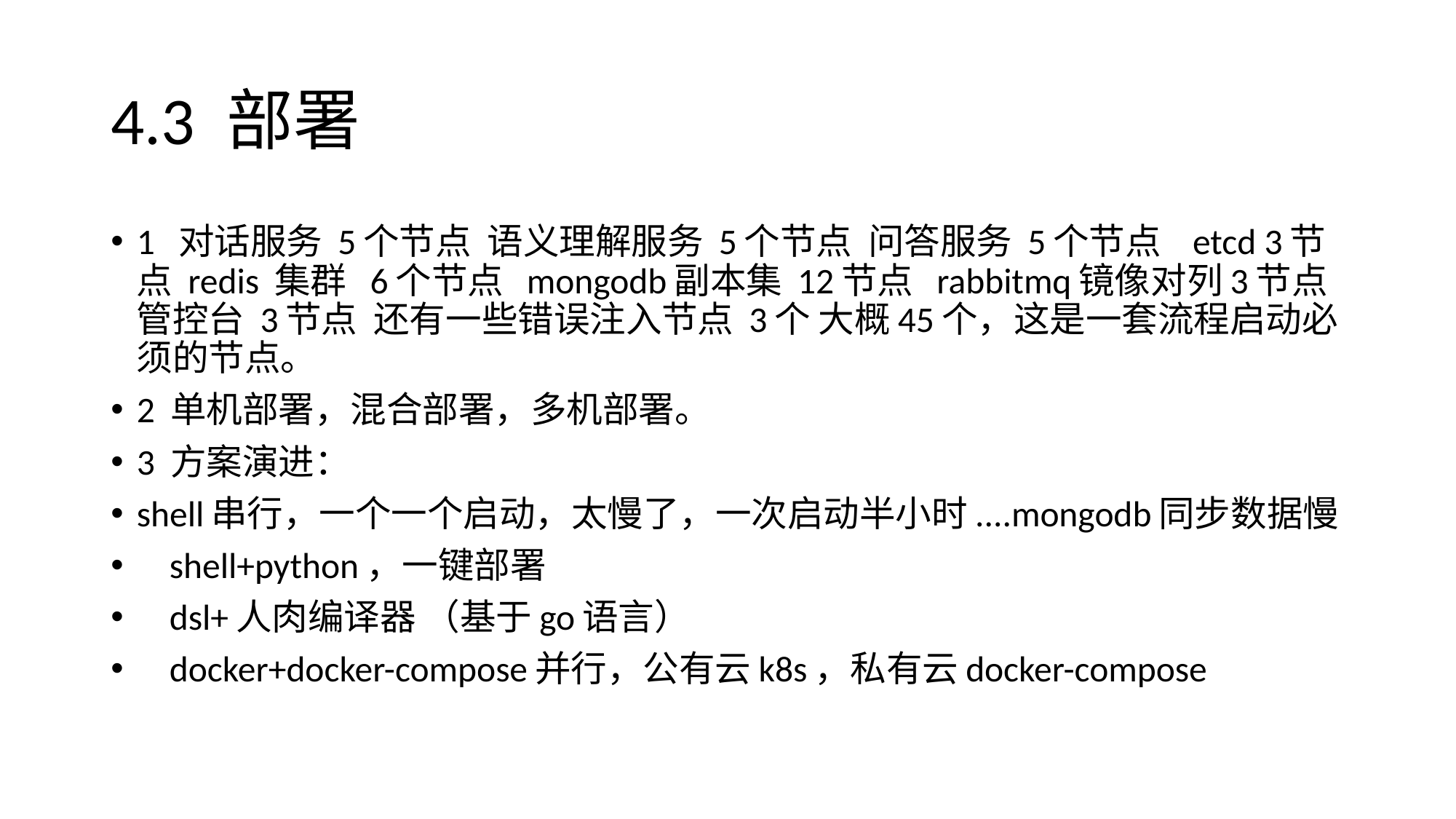

# 4.3 部署
1  对话服务 5个节点  语义理解服务 5个节点  问答服务 5个节点   etcd 3节点 redis 集群  6个节点  mongodb副本集 12节点  rabbitmq镜像对列3节点  管控台 3节点  还有一些错误注入节点 3个 大概45个，这是一套流程启动必须的节点。
2 单机部署，混合部署，多机部署。
3 方案演进：
shell串行，一个一个启动，太慢了，一次启动半小时....mongodb同步数据慢
    shell+python，一键部署
    dsl+人肉编译器 （基于go语言）
    docker+docker-compose并行，公有云k8s，私有云docker-compose